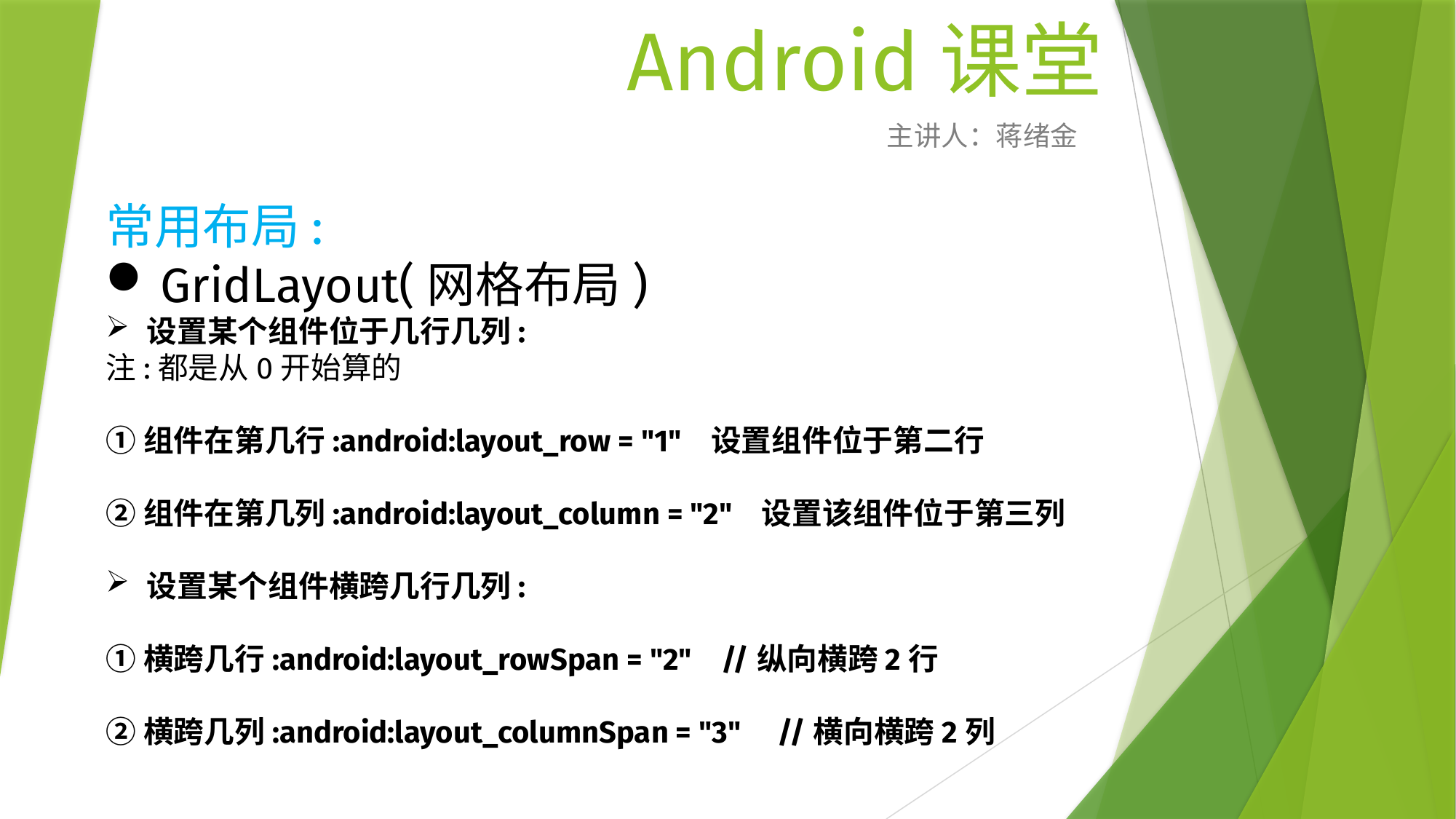

# Android课堂
主讲人：蒋绪金
常用布局:
GridLayout(网格布局)
设置某个组件位于几行几列:
注:都是从0开始算的

①组件在第几行:android:layout_row = "1"   设置组件位于第二行
②组件在第几列:android:layout_column = "2"   设置该组件位于第三列
设置某个组件横跨几行几列:

①横跨几行:android:layout_rowSpan = "2"    //纵向横跨2行

②横跨几列:android:layout_columnSpan = "3"     //横向横跨2列